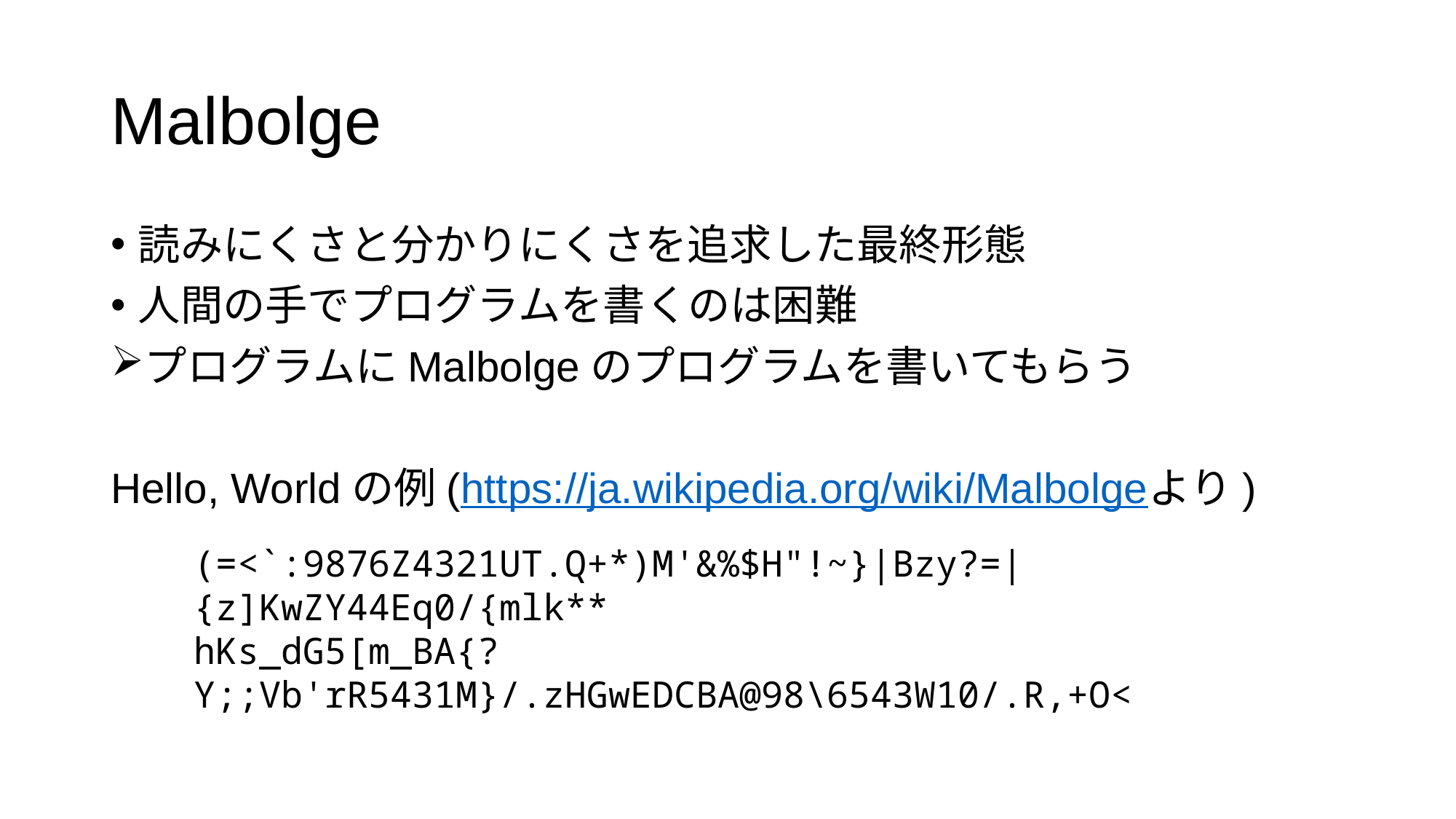

# Malbolge
読みにくさと分かりにくさを追求した最終形態
人間の手でプログラムを書くのは困難
プログラムにMalbolgeのプログラムを書いてもらう

Hello, Worldの例(https://ja.wikipedia.org/wiki/Malbolgeより)
(=<`:9876Z4321UT.Q+*)M'&%$H"!~}|Bzy?=|{z]KwZY44Eq0/{mlk**
hKs_dG5[m_BA{?Y;;Vb'rR5431M}/.zHGwEDCBA@98\6543W10/.R,+O<